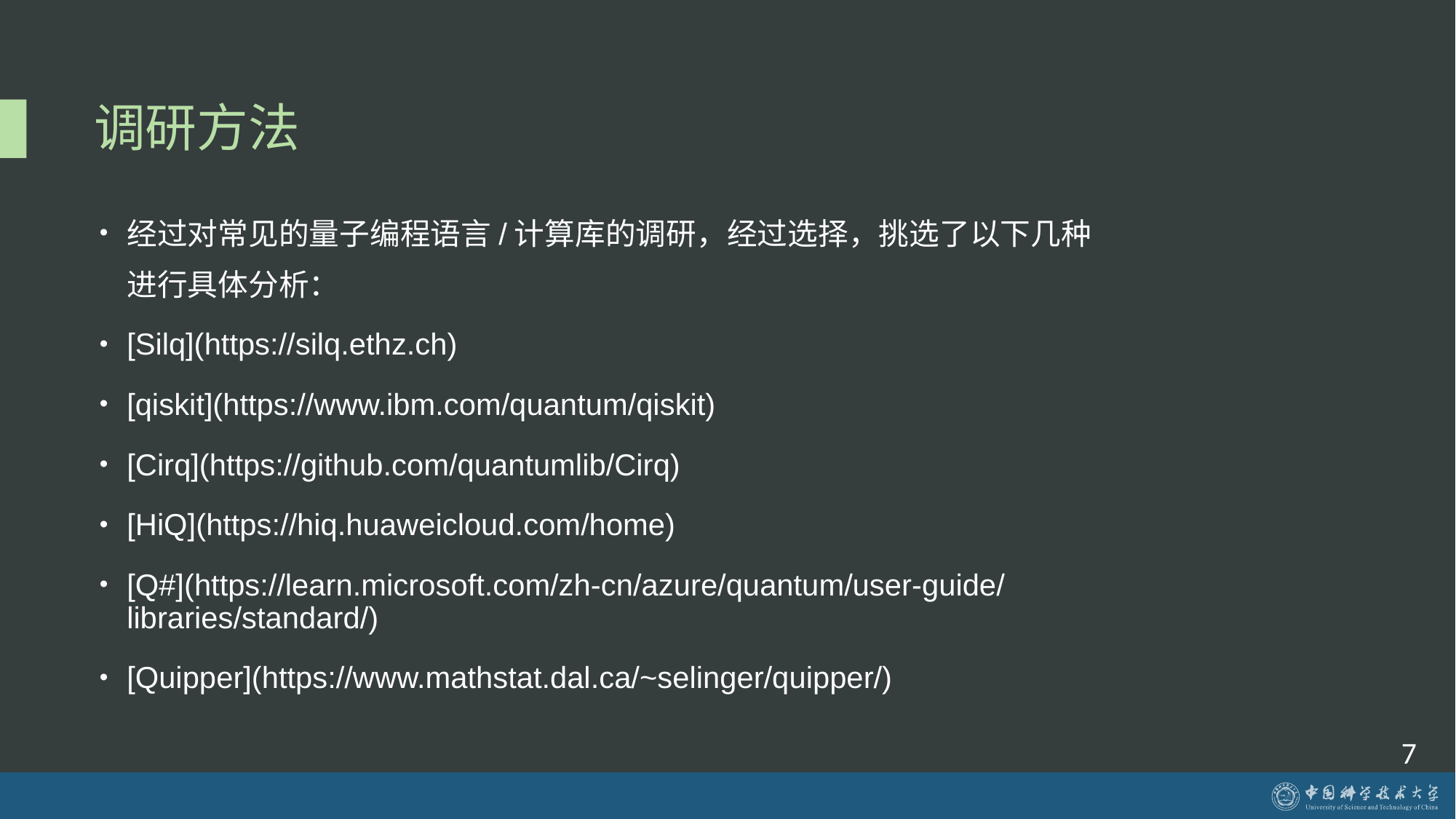

# 调研方法
经过对常见的量子编程语言/计算库的调研，经过选择，挑选了以下几种进行具体分析：
[Silq](https://silq.ethz.ch)
[qiskit](https://www.ibm.com/quantum/qiskit)
[Cirq](https://github.com/quantumlib/Cirq)
[HiQ](https://hiq.huaweicloud.com/home)
[Q#](https://learn.microsoft.com/zh-cn/azure/quantum/user-guide/libraries/standard/)
[Quipper](https://www.mathstat.dal.ca/~selinger/quipper/)
7